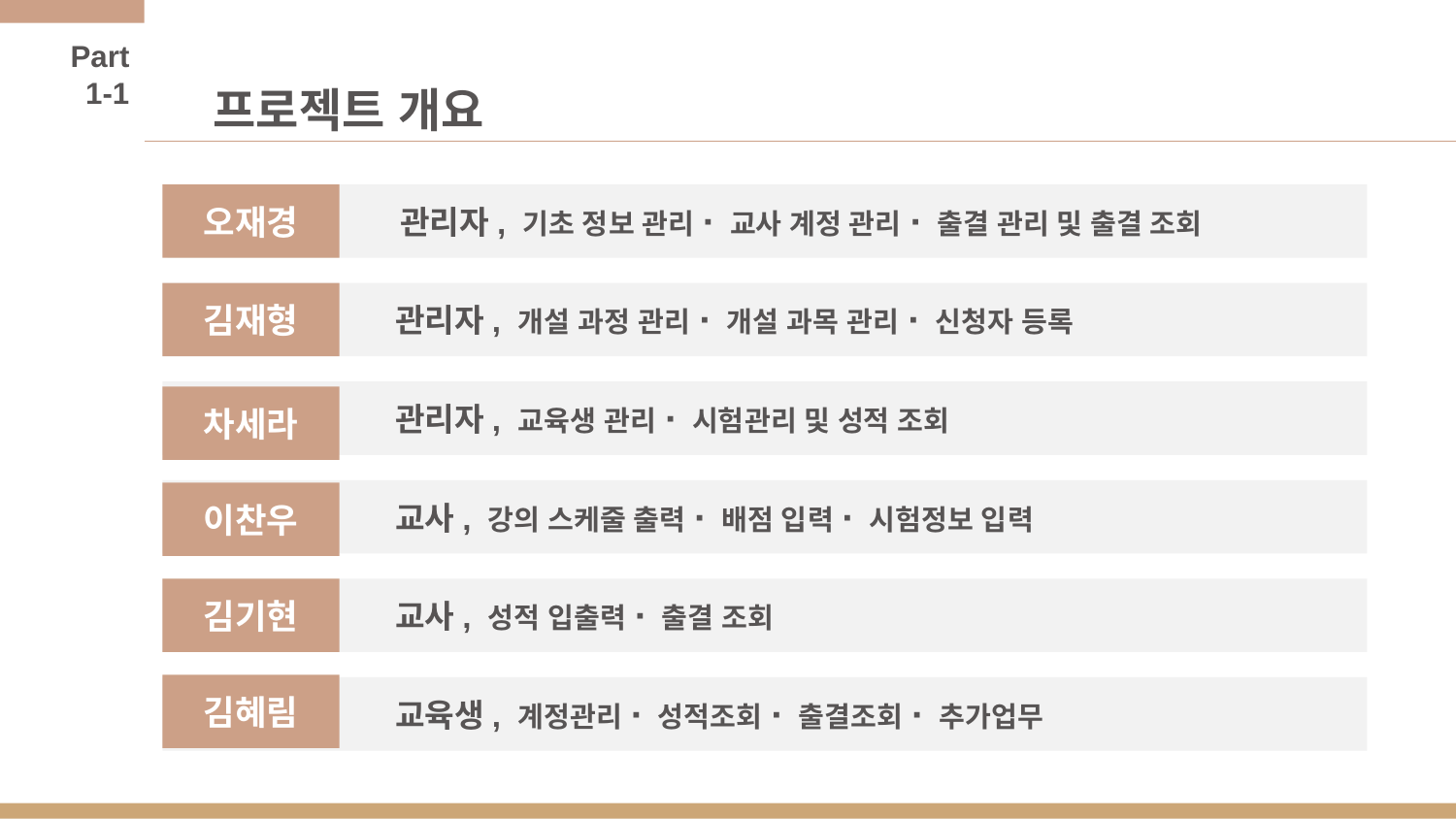

Part 1-1
# 프로젝트 개요
오재경
관리자, 기초 정보 관리⠂교사 계정 관리⠂출결 관리 및 출결 조회
김재형
관리자, 개설 과정 관리⠂개설 과목 관리⠂신청자 등록
관리자, 교육생 관리⠂시험관리 및 성적 조회
차세라
교사, 강의 스케줄 출력⠂배점 입력⠂시험정보 입력
이찬우
김기현
교사, 성적 입출력⠂출결 조회
김혜림
교육생, 계정관리⠂성적조회⠂출결조회⠂추가업무